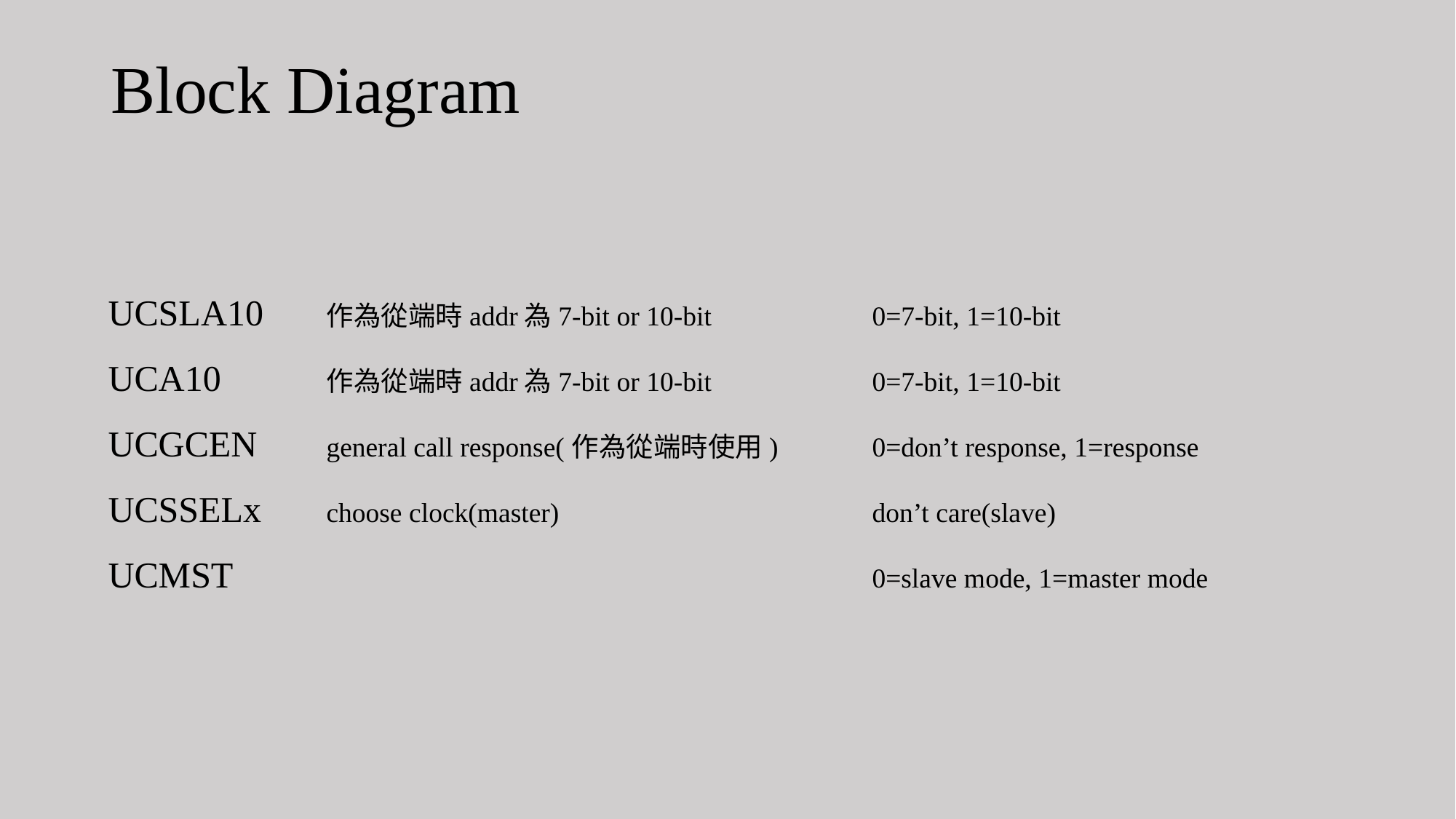

# Block Diagram
UCSLA10	作為從端時addr為7-bit or 10-bit		0=7-bit, 1=10-bit
UCA10	作為從端時addr為7-bit or 10-bit		0=7-bit, 1=10-bit
UCGCEN	general call response(作為從端時使用)	0=don’t response, 1=response
UCSSELx	choose clock(master)			don’t care(slave)
UCMST						0=slave mode, 1=master mode